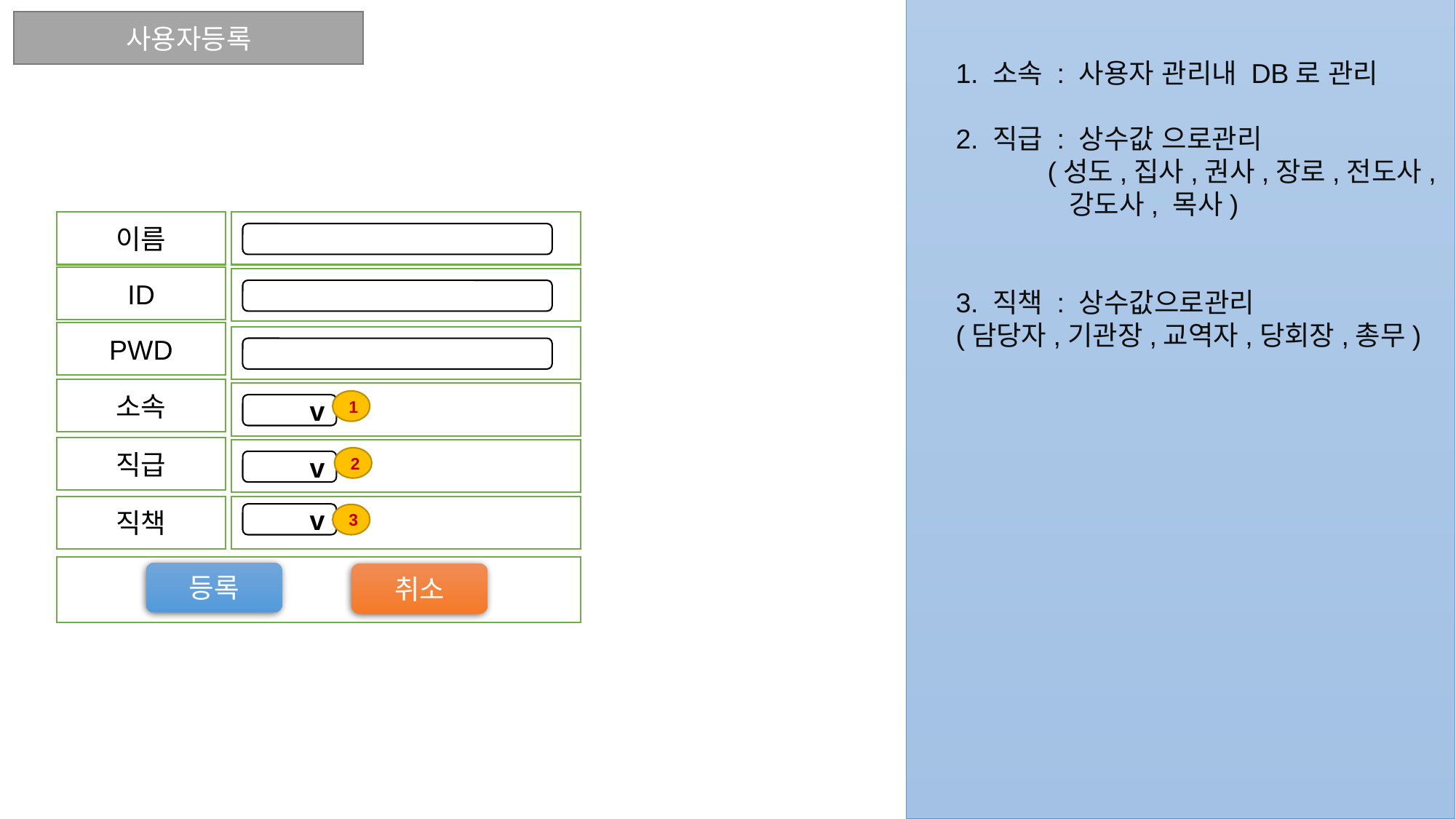

사용자등록
1. 소속 : 사용자 관리내 DB로 관리

2. 직급 : 상수값 으로관리
            (성도,집사,권사,장로,전도사,
              강도사, 목사)

3. 직책 : 상수값으로관리
(담당자,기관장,교역자,당회장,총무)

이름

ID

PWD

소속

1

v
직급

2

v
직책

v
3

등록
취소